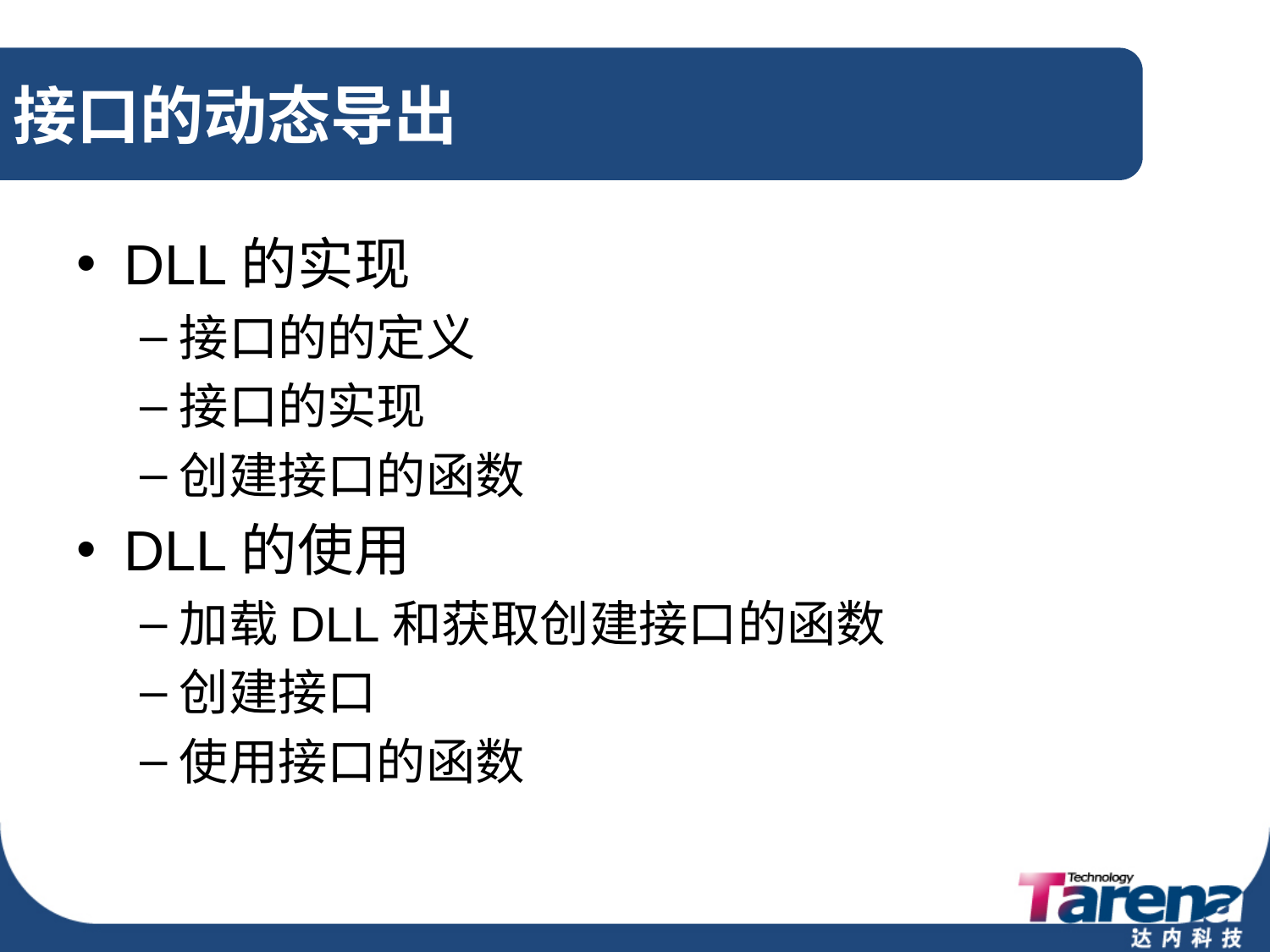

# 接口的动态导出
DLL的实现
接口的的定义
接口的实现
创建接口的函数
DLL的使用
加载DLL和获取创建接口的函数
创建接口
使用接口的函数